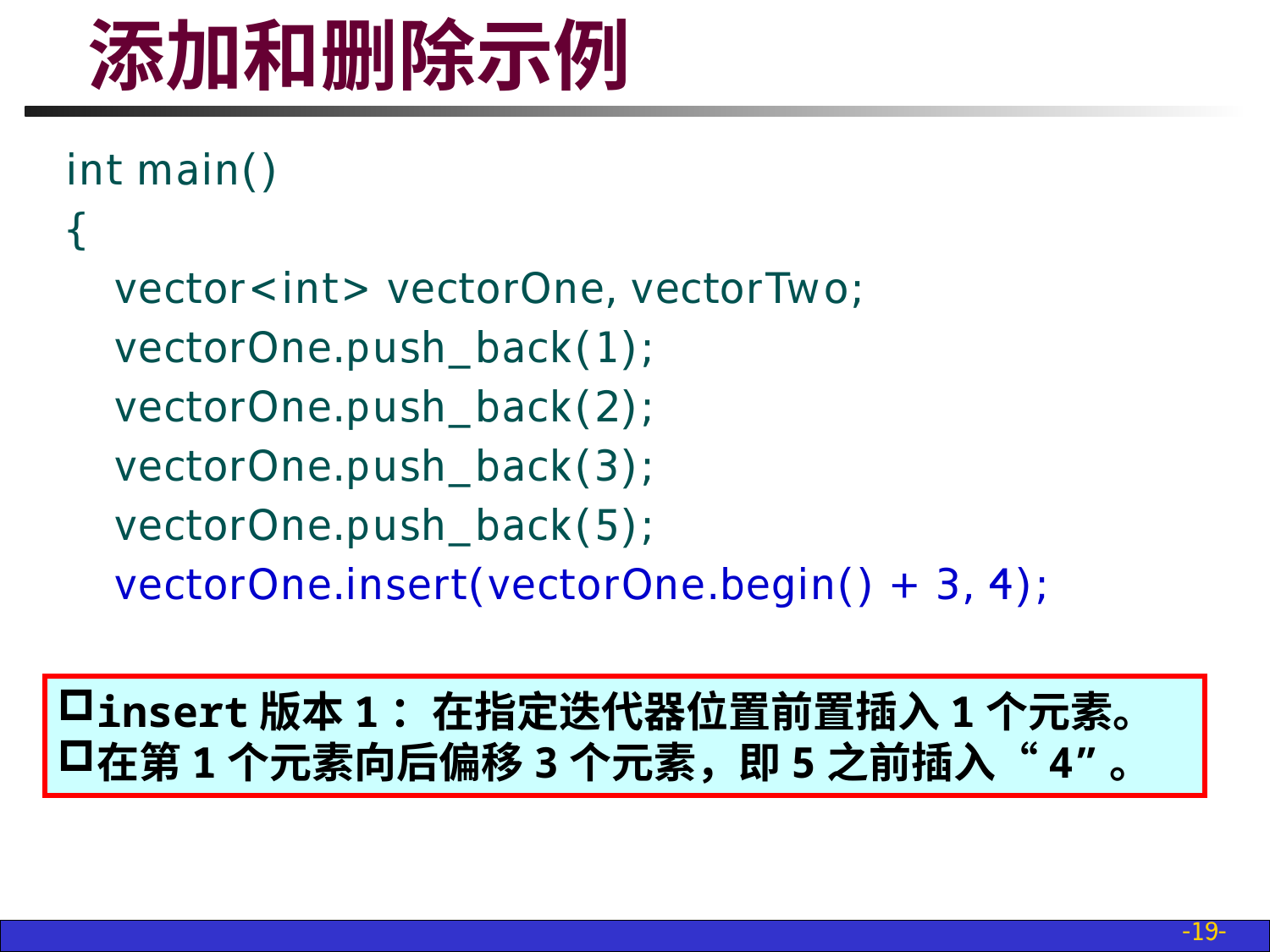

# 添加和删除示例
int main()
{
	vector<int> vectorOne, vectorTwo;
	vectorOne.push_back(1);
	vectorOne.push_back(2);
	vectorOne.push_back(3);
	vectorOne.push_back(5);
	vectorOne.insert(vectorOne.begin() + 3, 4);
insert版本1：在指定迭代器位置前置插入1个元素。
在第1个元素向后偏移3个元素，即5之前插入“4”。
-19-